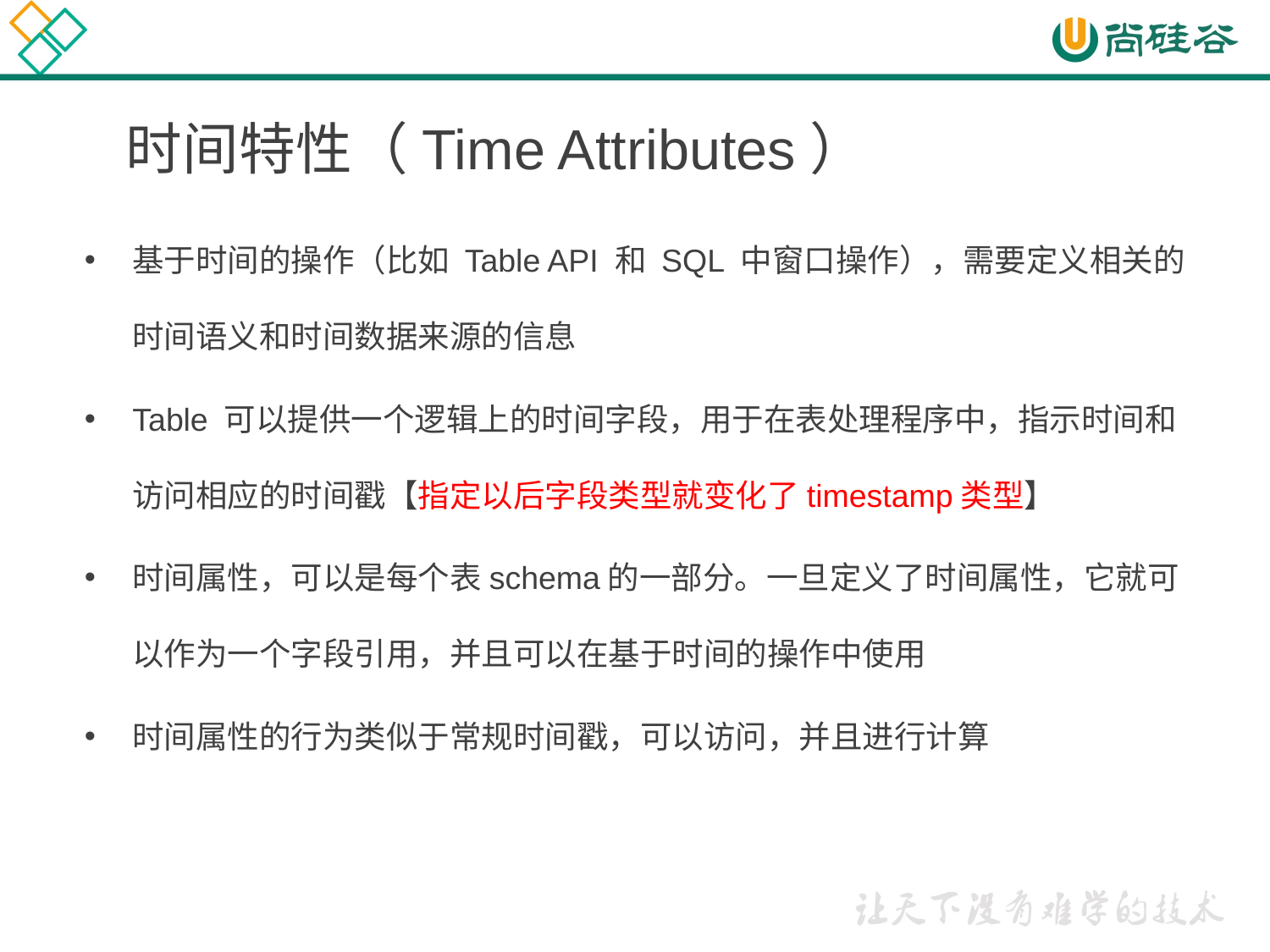

# 时间特性（Time Attributes）
基于时间的操作（比如 Table API 和 SQL 中窗口操作），需要定义相关的时间语义和时间数据来源的信息
Table 可以提供一个逻辑上的时间字段，用于在表处理程序中，指示时间和访问相应的时间戳【指定以后字段类型就变化了timestamp类型】
时间属性，可以是每个表schema的一部分。一旦定义了时间属性，它就可以作为一个字段引用，并且可以在基于时间的操作中使用
时间属性的行为类似于常规时间戳，可以访问，并且进行计算